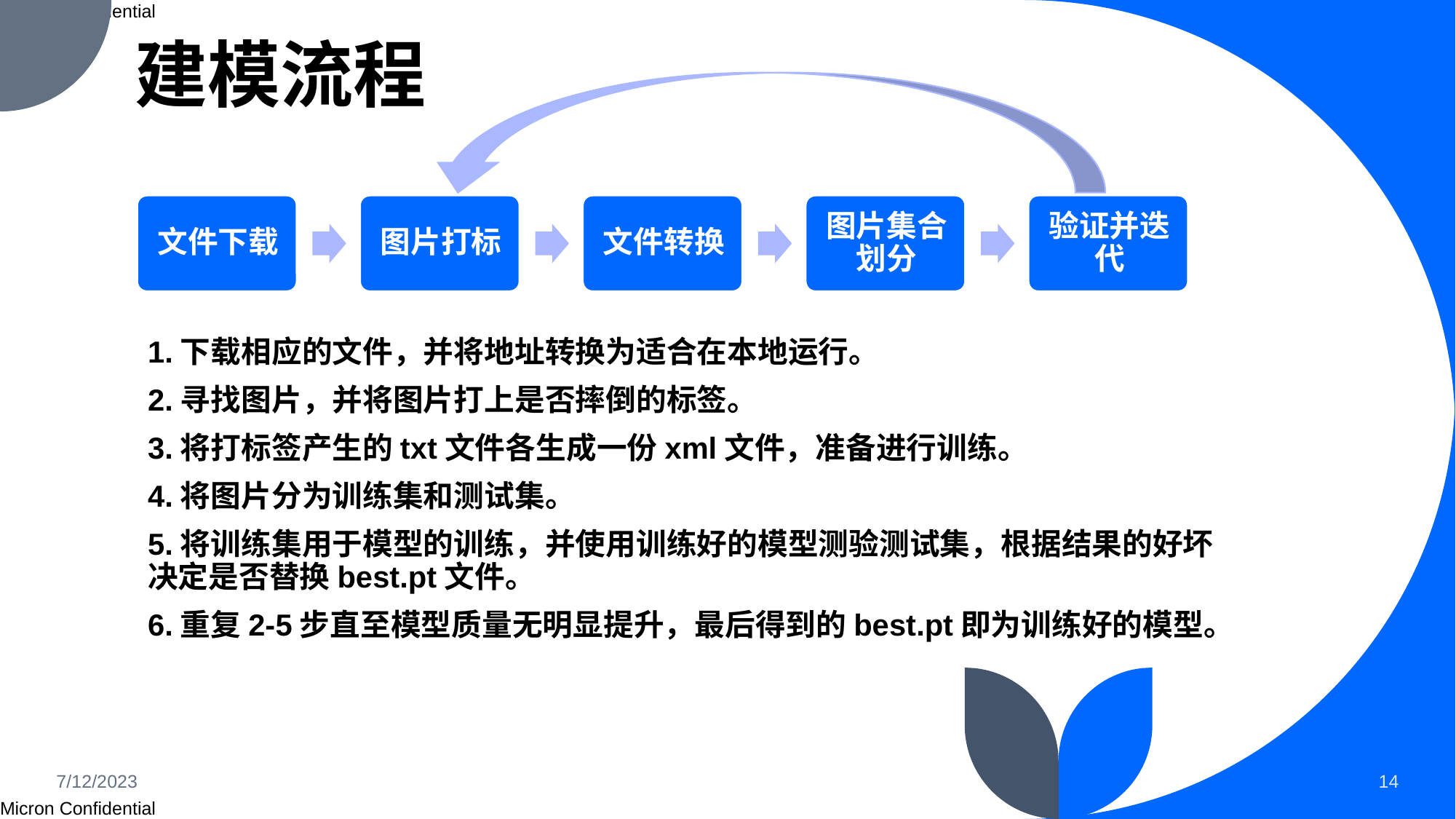

# 建模流程

文件下载

图片打标

文件转换

图片集合划分

验证并迭代
1.下载相应的文件，并将地址转换为适合在本地运行。
2.寻找图片，并将图片打上是否摔倒的标签。
3.将打标签产生的txt文件各生成一份xml文件，准备进行训练。
4.将图片分为训练集和测试集。
5.将训练集用于模型的训练，并使用训练好的模型测验测试集，根据结果的好坏决定是否替换best.pt文件。
6.重复2-5步直至模型质量无明显提升，最后得到的best.pt即为训练好的模型。
7/12/2023
14